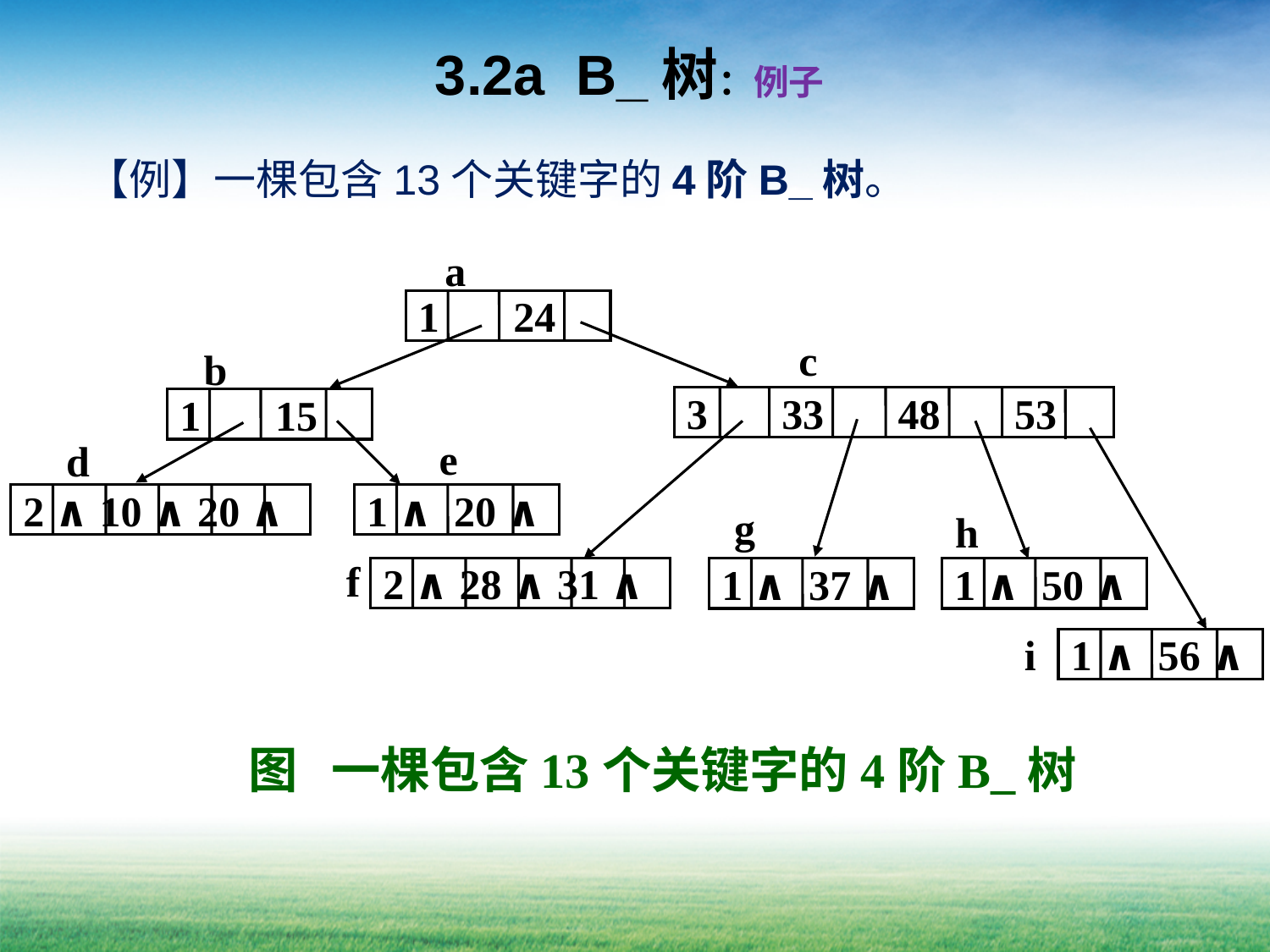

# 3.2a  B_树：例子
【例】一棵包含13个关键字的4阶B_树。
a
1       24

c
b
3       33       48       53

1       15

e
d
2 ∧ 10 ∧ 20 ∧

1 ∧  20 ∧

g
h
f
2 ∧ 28 ∧ 31 ∧

1 ∧  37 ∧

1 ∧  50 ∧

i
1 ∧  56 ∧

图   一棵包含13个关键字的4阶B_树